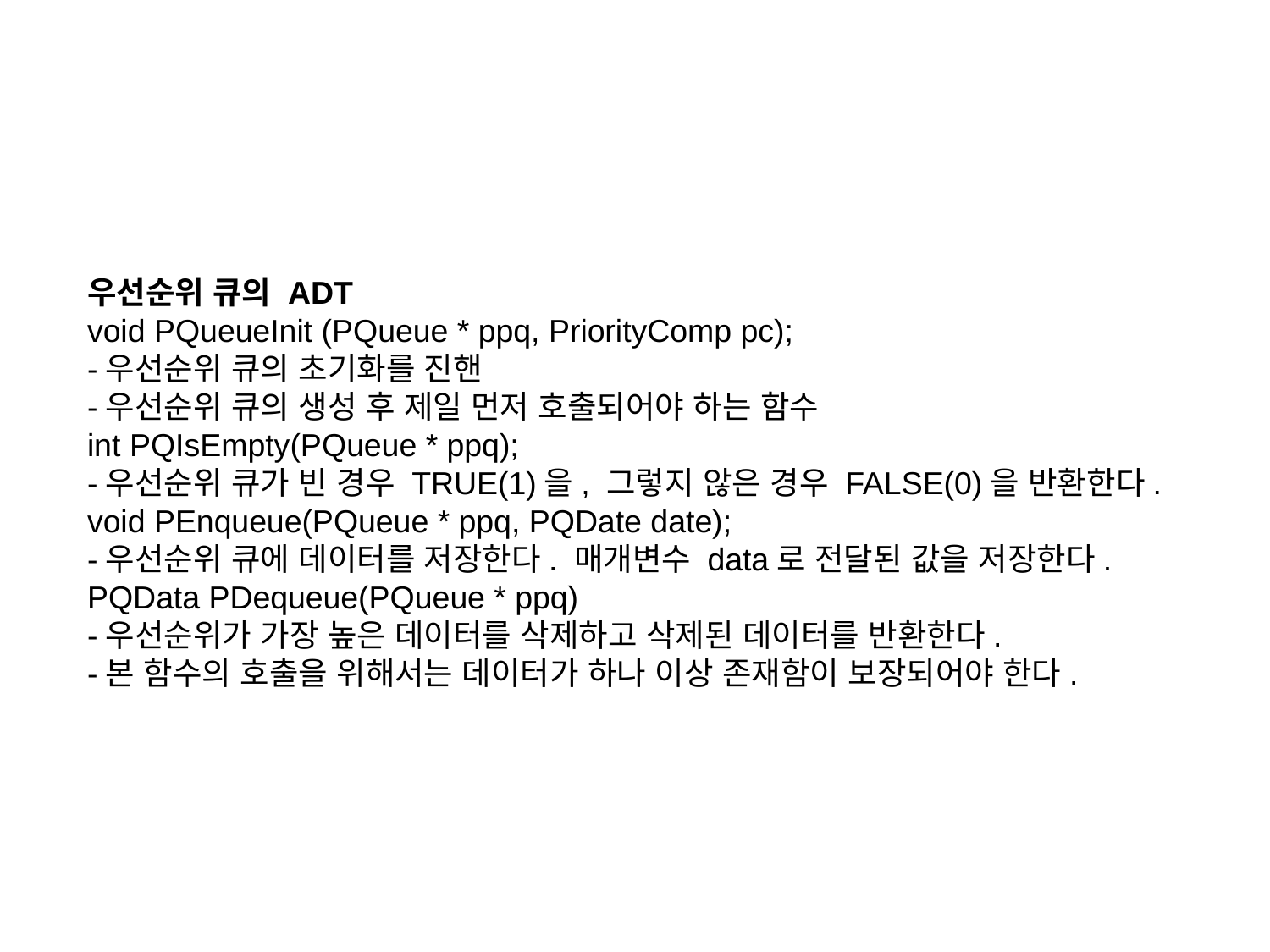

우선순위 큐의 ADT
void PQueueInit (PQueue * ppq, PriorityComp pc);
-우선순위 큐의 초기화를 진핸
-우선순위 큐의 생성 후 제일 먼저 호출되어야 하는 함수
int PQIsEmpty(PQueue * ppq);
-우선순위 큐가 빈 경우 TRUE(1)을, 그렇지 않은 경우 FALSE(0)을 반환한다.
void PEnqueue(PQueue * ppq, PQDate date);
-우선순위 큐에 데이터를 저장한다. 매개변수 data로 전달된 값을 저장한다.
PQData PDequeue(PQueue * ppq)
-우선순위가 가장 높은 데이터를 삭제하고 삭제된 데이터를 반환한다.
-본 함수의 호출을 위해서는 데이터가 하나 이상 존재함이 보장되어야 한다.